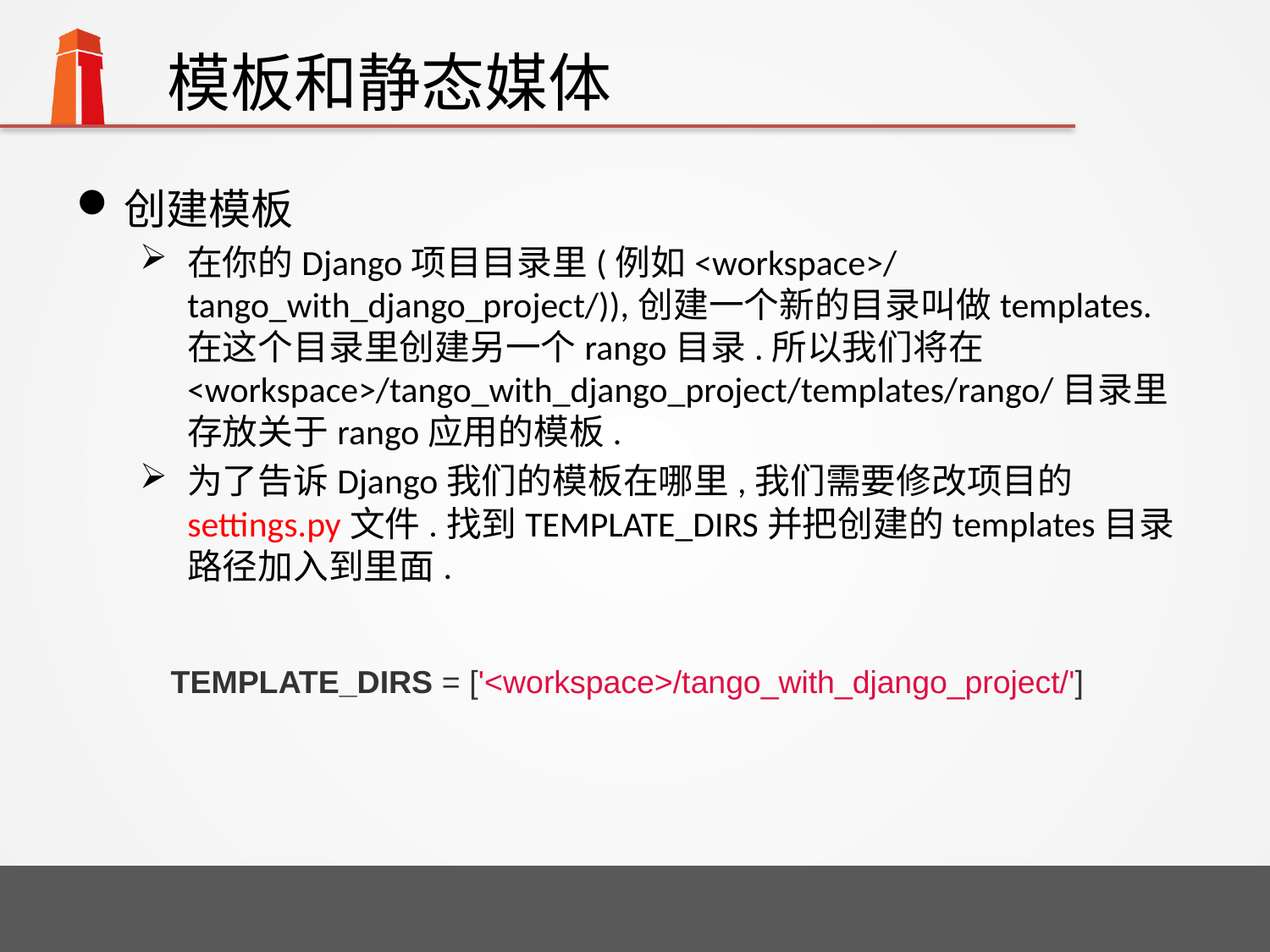

# 模板和静态媒体
创建模板
在你的Django项目目录里(例如<workspace>/tango_with_django_project/)),创建一个新的目录叫做templates.在这个目录里创建另一个rango目录.所以我们将在<workspace>/tango_with_django_project/templates/rango/目录里存放关于rango应用的模板.
为了告诉Django我们的模板在哪里,我们需要修改项目的settings.py文件.找到TEMPLATE_DIRS并把创建的templates目录路径加入到里面.
TEMPLATE_DIRS = ['<workspace>/tango_with_django_project/']